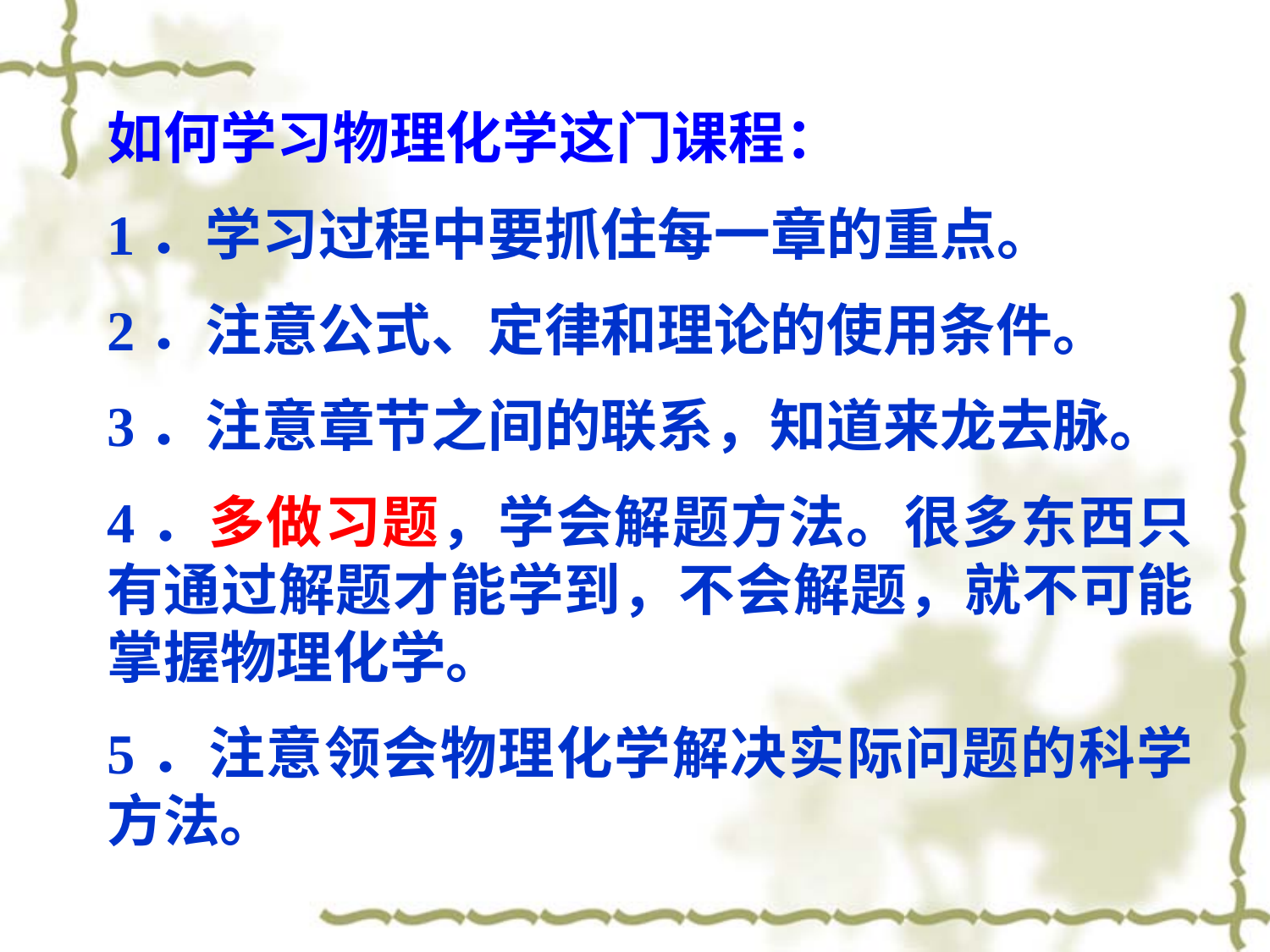

如何学习物理化学这门课程：
1．学习过程中要抓住每一章的重点。
2．注意公式、定律和理论的使用条件。
3．注意章节之间的联系，知道来龙去脉。
4．多做习题，学会解题方法。很多东西只有通过解题才能学到，不会解题，就不可能掌握物理化学。
5．注意领会物理化学解决实际问题的科学方法。